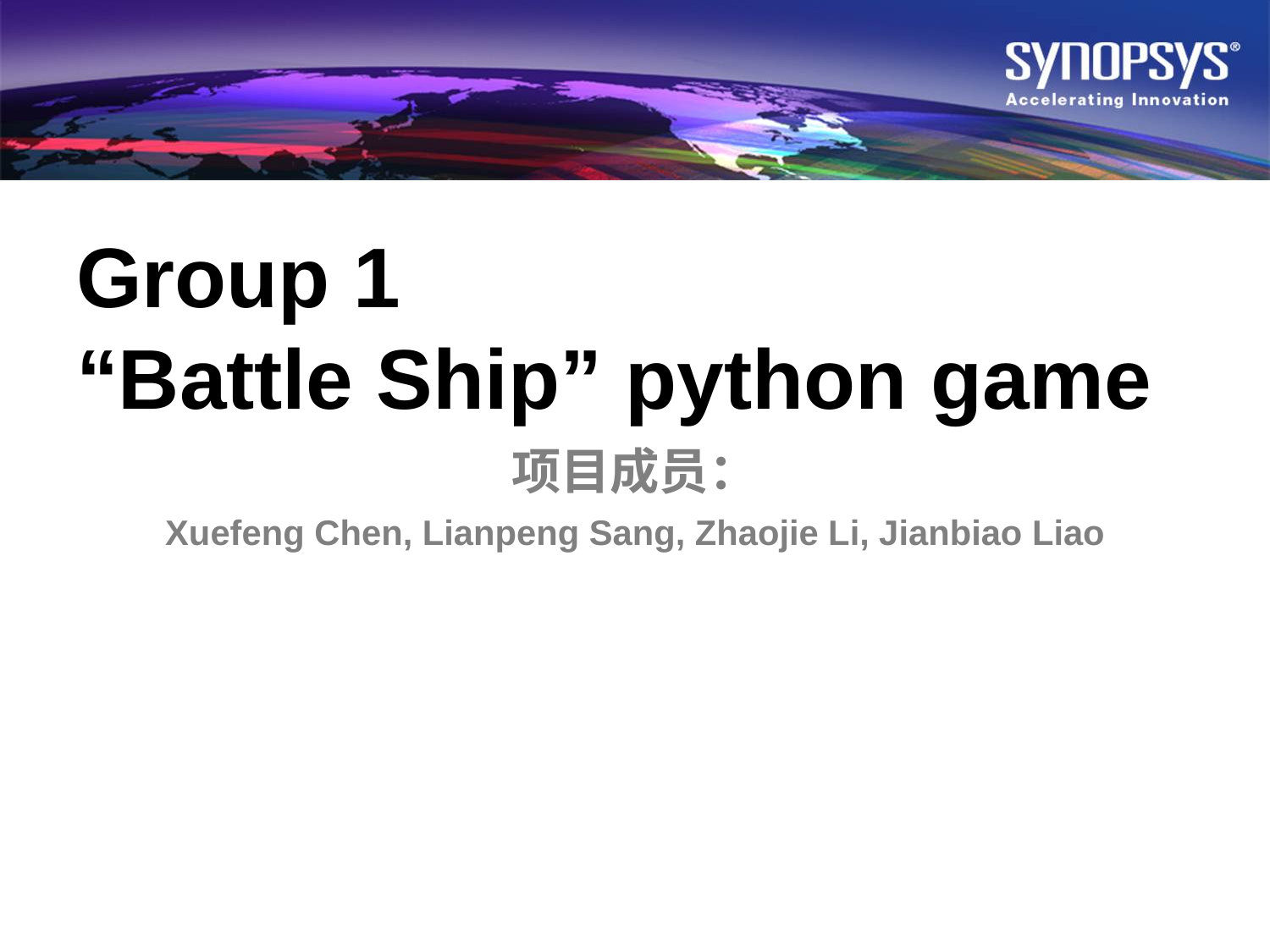

# Group 1 “Battle Ship” python game
项目成员：
Xuefeng Chen, Lianpeng Sang, Zhaojie Li, Jianbiao Liao